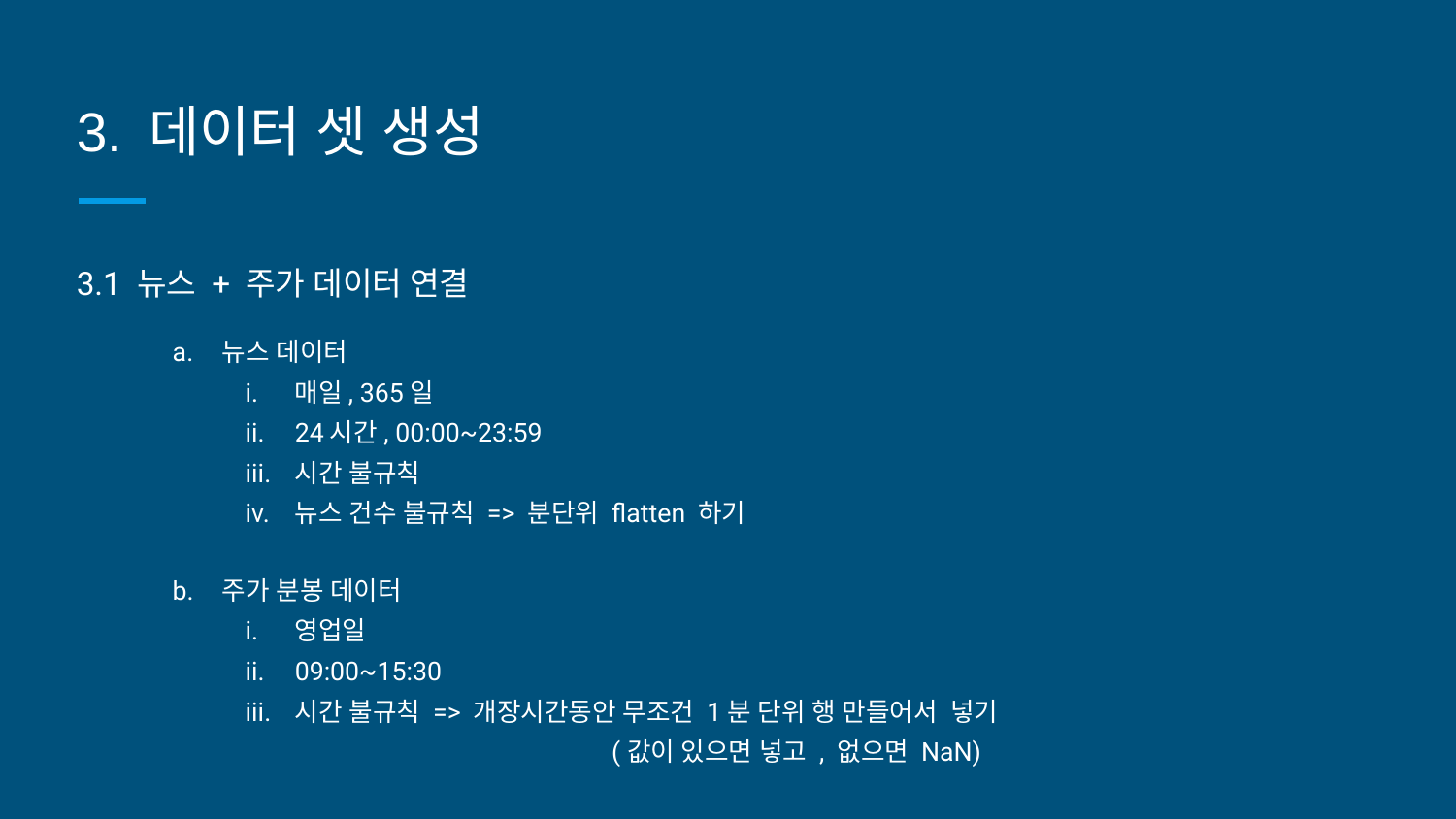

# 3. 데이터 셋 생성
3.1 뉴스 + 주가 데이터 연결
뉴스 데이터
매일, 365일
24시간, 00:00~23:59
시간 불규칙
뉴스 건수 불규칙 => 분단위 flatten 하기
주가 분봉 데이터
영업일
09:00~15:30
시간 불규칙 => 개장시간동안 무조건 1분 단위 행 만들어서  넣기
		   (값이 있으면 넣고 , 없으면 NaN)